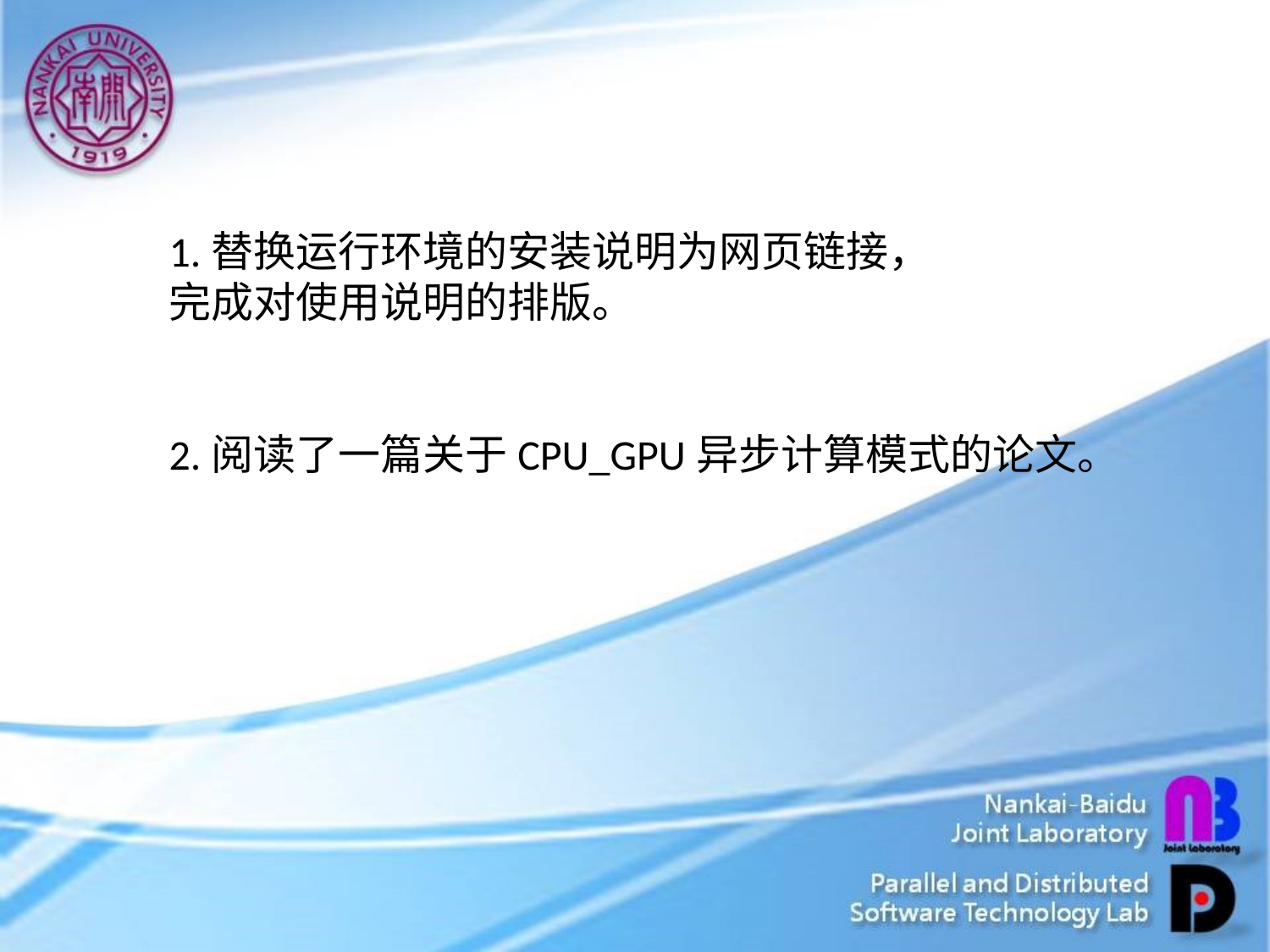

1.替换运行环境的安装说明为网页链接，
完成对使用说明的排版。

2.阅读了一篇关于CPU_GPU异步计算模式的论文。